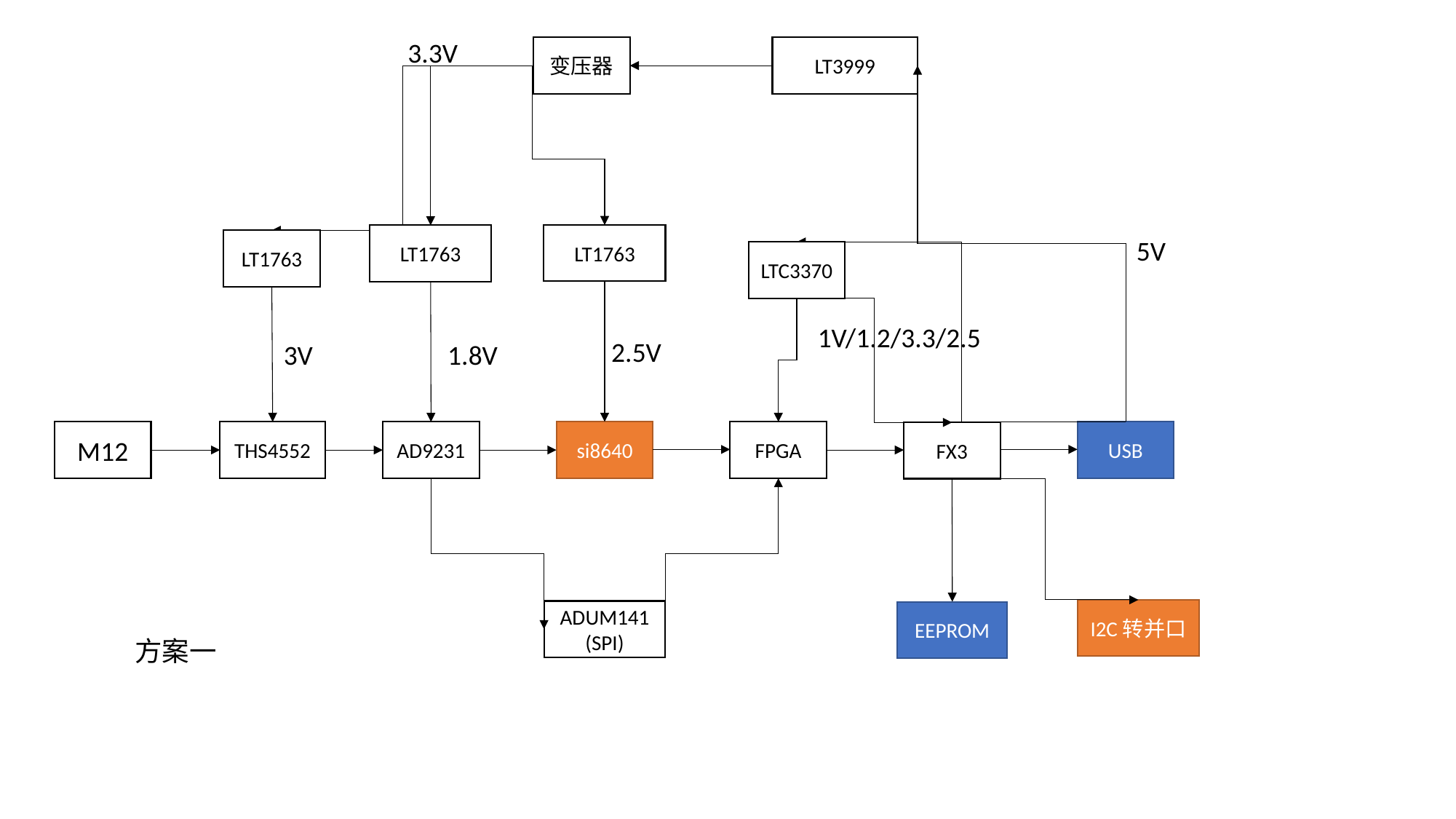

3.3V
变压器
LT3999
LT1763
5V
LT1763
LTC3370
1V/1.2/3.3/2.5
3V
1.8V
THS4552
AD9231
si8640
FPGA
USB
M12
FX3
I2C转并口
ADUM141
(SPI)
EEPROM
LT1763
2.5V
方案一